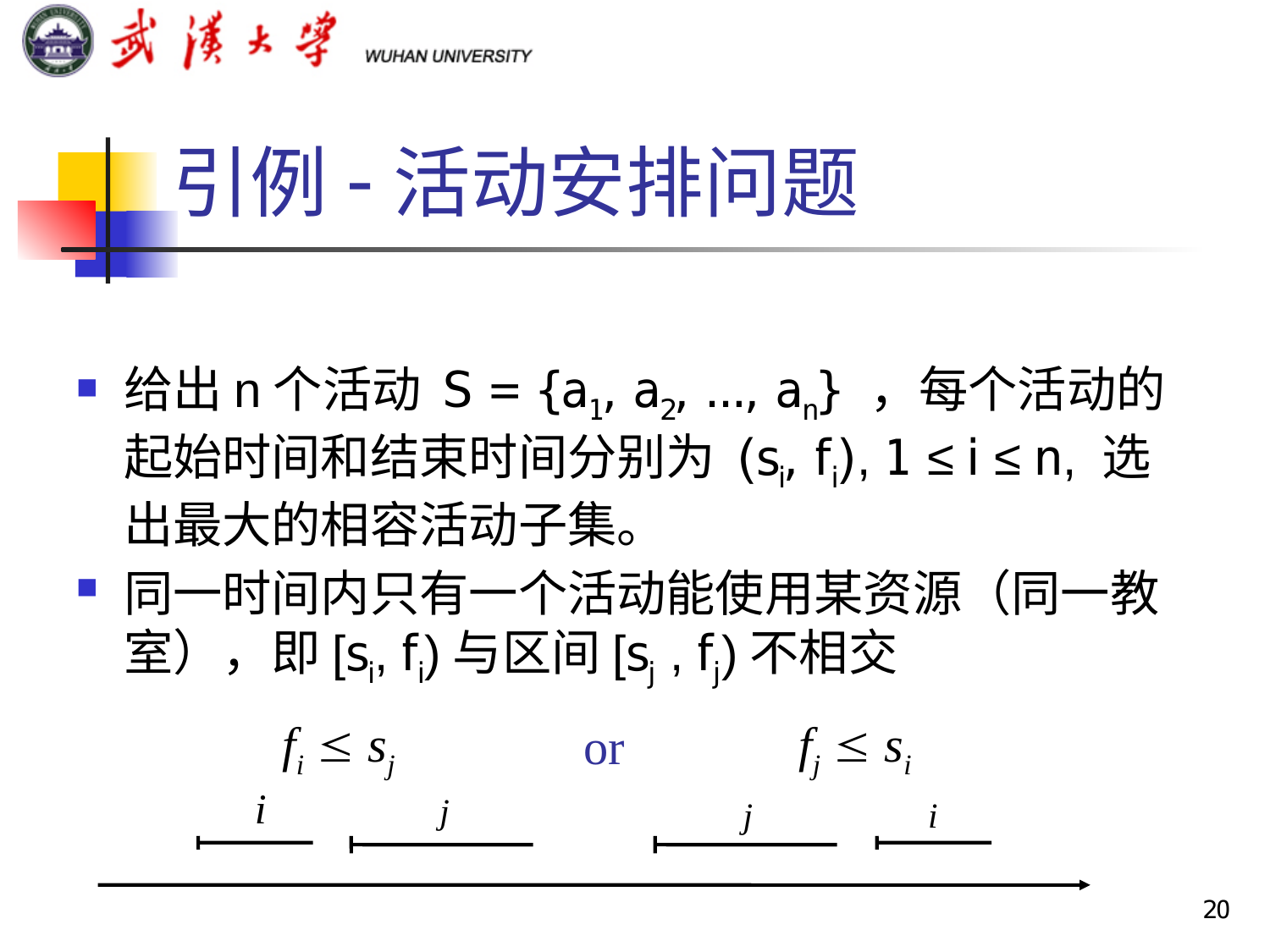

# 引例-活动安排问题

给出n个活动 S = {a1, a2, …, an} ，每个活动的起始时间和结束时间分别为 (si, fi), 1 ≤ i ≤ n, 选出最大的相容活动子集。
同一时间内只有一个活动能使用某资源（同一教室），即[si, fi)与区间[sj , fj)不相交
fi ≤ sj
fj ≤ si
or
i
j
j
i

20